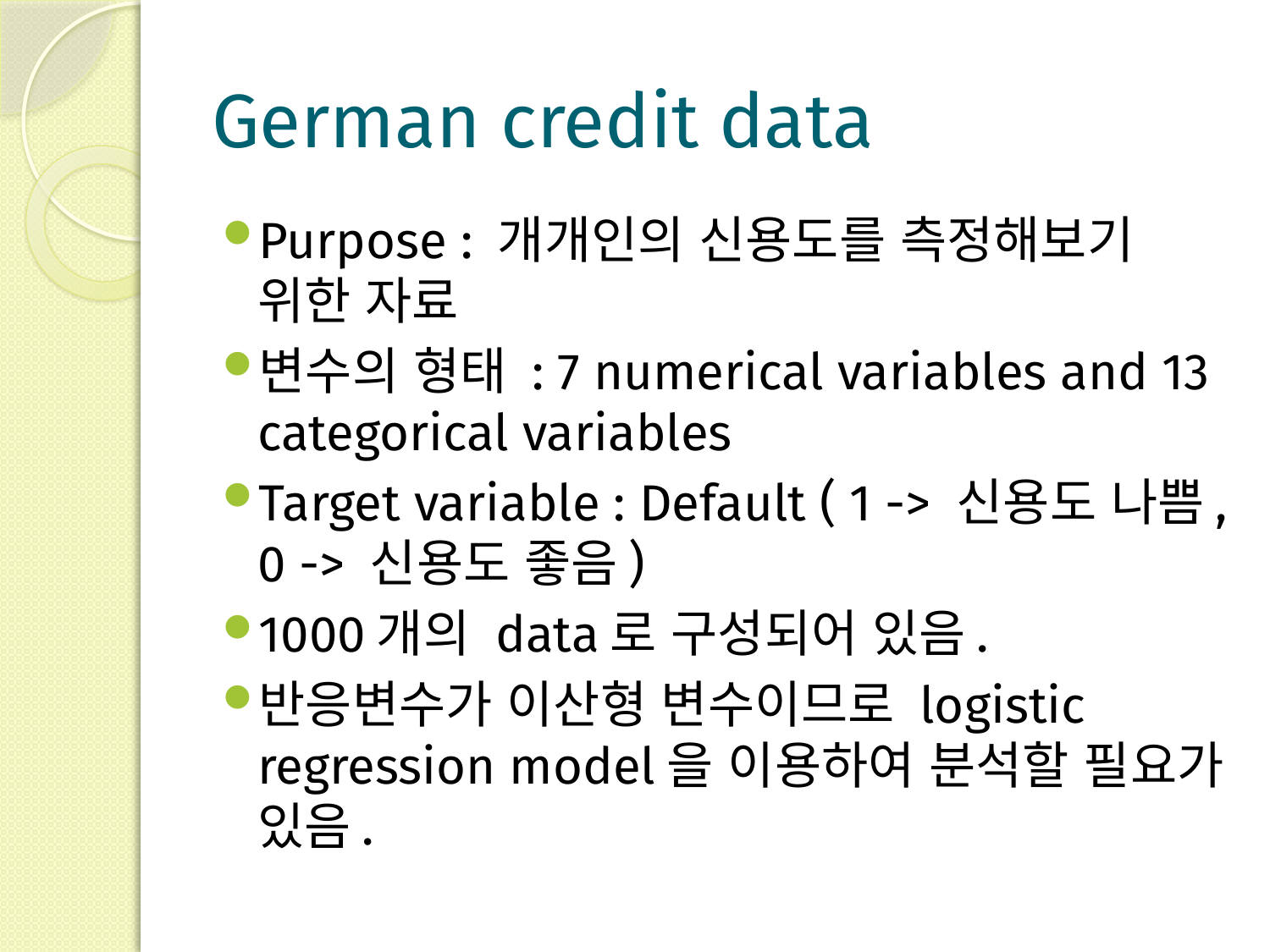

# German credit data
Purpose : 개개인의 신용도를 측정해보기 위한 자료
변수의 형태 : 7 numerical variables and 13 categorical variables
Target variable : Default ( 1 -> 신용도 나쁨, 0 -> 신용도 좋음)
1000개의 data로 구성되어 있음.
반응변수가 이산형 변수이므로 logistic regression model을 이용하여 분석할 필요가 있음.